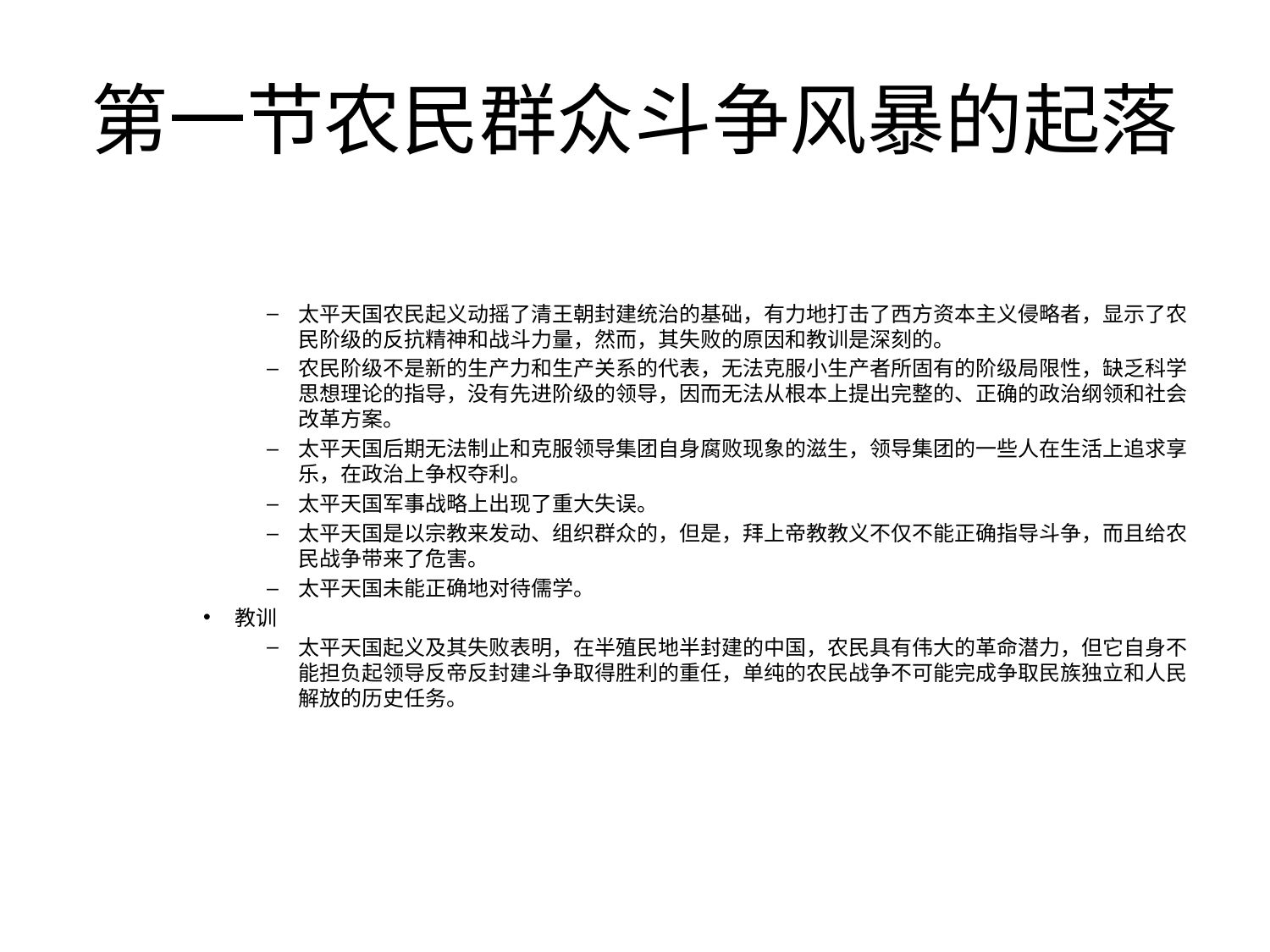

# 第一节农民群众斗争风暴的起落

太平天国农民起义动摇了清王朝封建统治的基础，有力地打击了西方资本主义侵略者，显示了农民阶级的反抗精神和战斗力量，然而，其失败的原因和教训是深刻的。
农民阶级不是新的生产力和生产关系的代表，无法克服小生产者所固有的阶级局限性，缺乏科学思想理论的指导，没有先进阶级的领导，因而无法从根本上提出完整的、正确的政治纲领和社会改革方案。
太平天国后期无法制止和克服领导集团自身腐败现象的滋生，领导集团的一些人在生活上追求享乐，在政治上争权夺利。
太平天国军事战略上出现了重大失误。
太平天国是以宗教来发动、组织群众的，但是，拜上帝教教义不仅不能正确指导斗争，而且给农民战争带来了危害。
太平天国未能正确地对待儒学。
教训
太平天国起义及其失败表明，在半殖民地半封建的中国，农民具有伟大的革命潜力，但它自身不能担负起领导反帝反封建斗争取得胜利的重任，单纯的农民战争不可能完成争取民族独立和人民解放的历史任务。